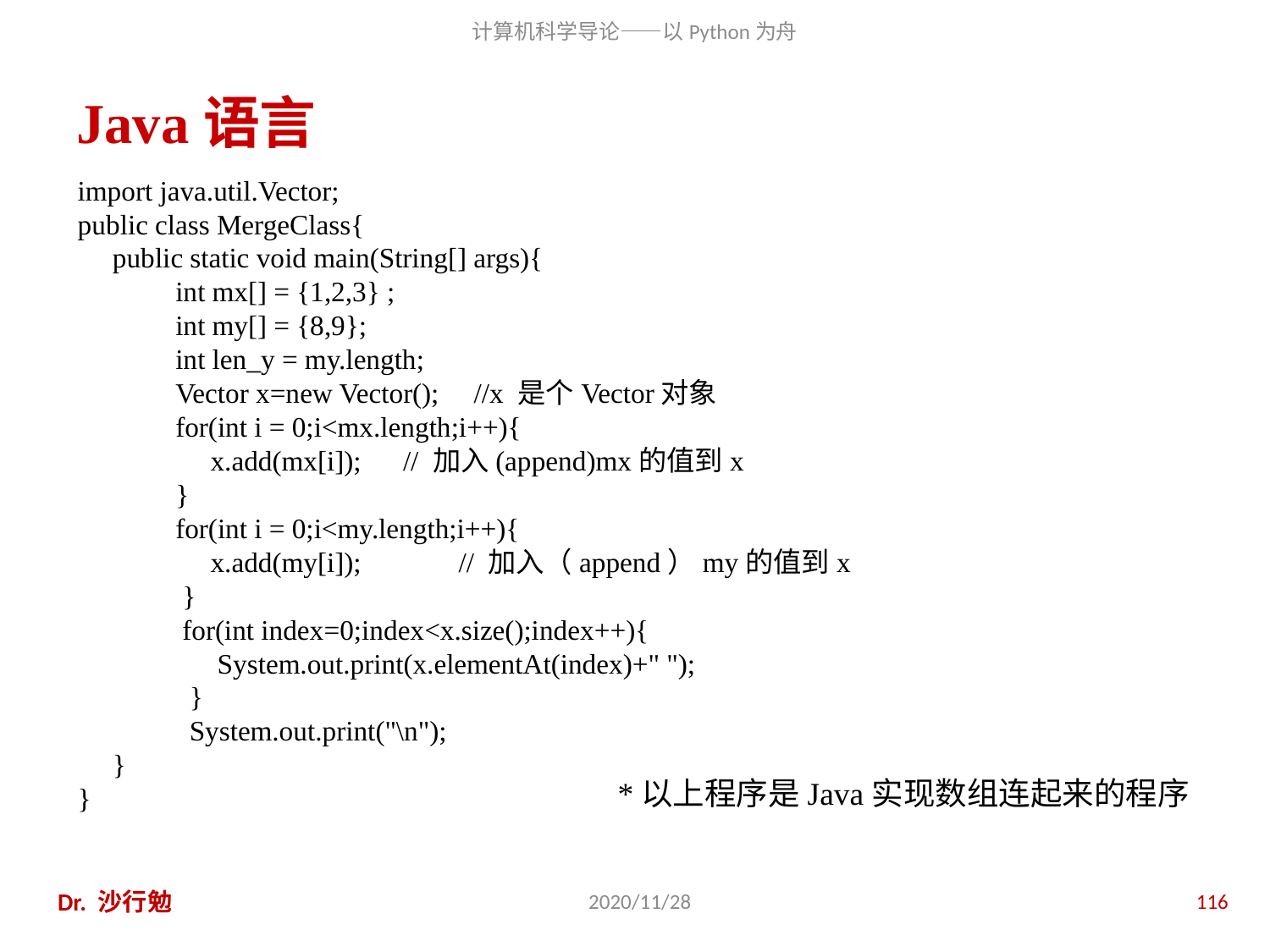

# Java语言
import java.util.Vector;
public class MergeClass{
     public static void main(String[] args){
              int mx[] = {1,2,3} ;
              int my[] = {8,9};
              int len_y = my.length;
              Vector x=new Vector();     //x 是个Vector对象
              for(int i = 0;i<mx.length;i++){
                   x.add(mx[i]);      // 加入(append)mx的值到x
              }
              for(int i = 0;i<my.length;i++){
                   x.add(my[i]);	// 加入（append）my的值到x
               }
               for(int index=0;index<x.size();index++){
                    System.out.print(x.elementAt(index)+" ");
                }
                System.out.print("\n");
     }
}

*以上程序是Java实现数组连起来的程序
Dr. 沙行勉
2020/11/28
116